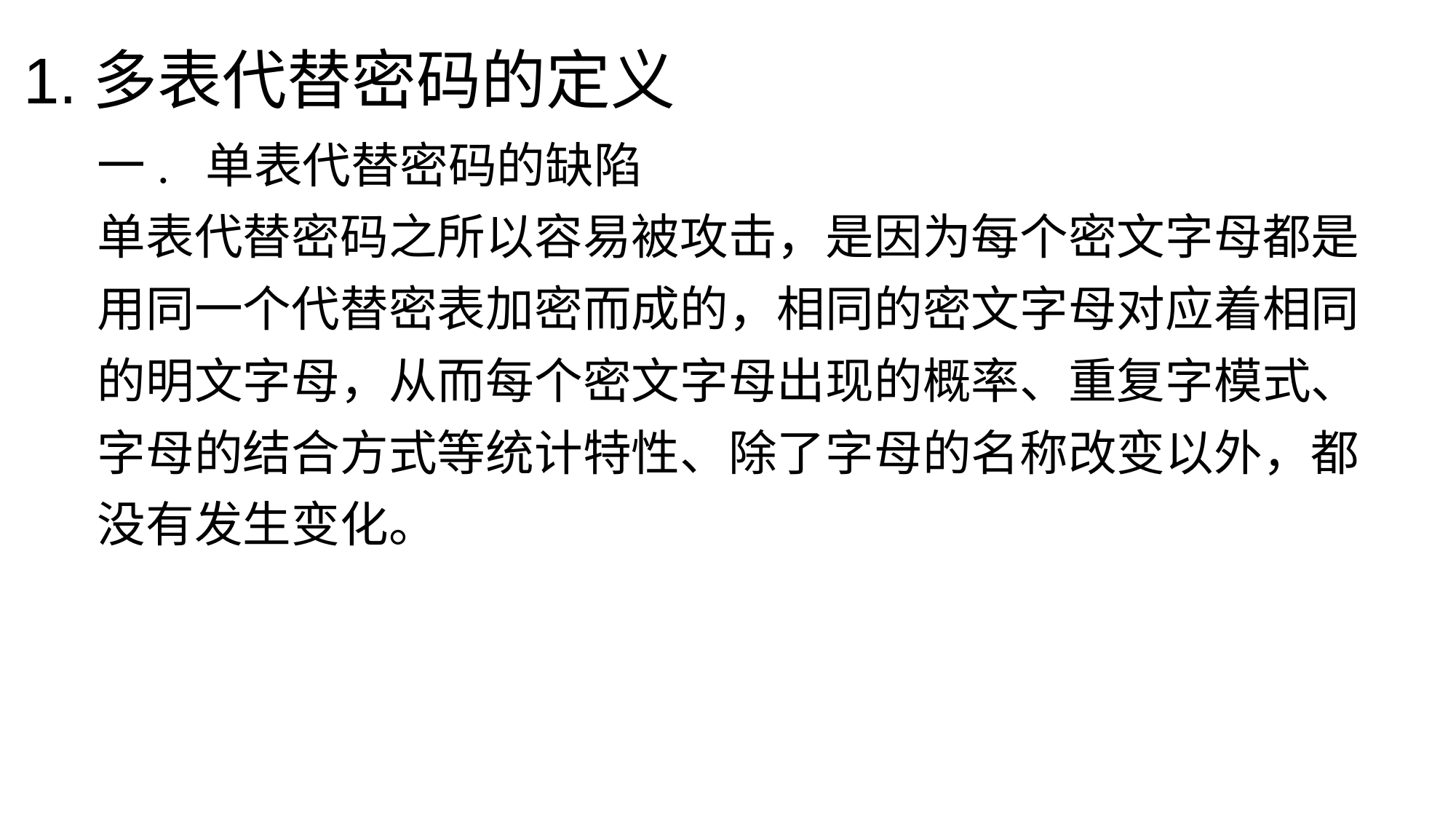

1.多表代替密码的定义
一.  单表代替密码的缺陷
单表代替密码之所以容易被攻击，是因为每个密文字母都是
用同一个代替密表加密而成的，相同的密文字母对应着相同
的明文字母，从而每个密文字母出现的概率、重复字模式、
字母的结合方式等统计特性、除了字母的名称改变以外，都
没有发生变化。